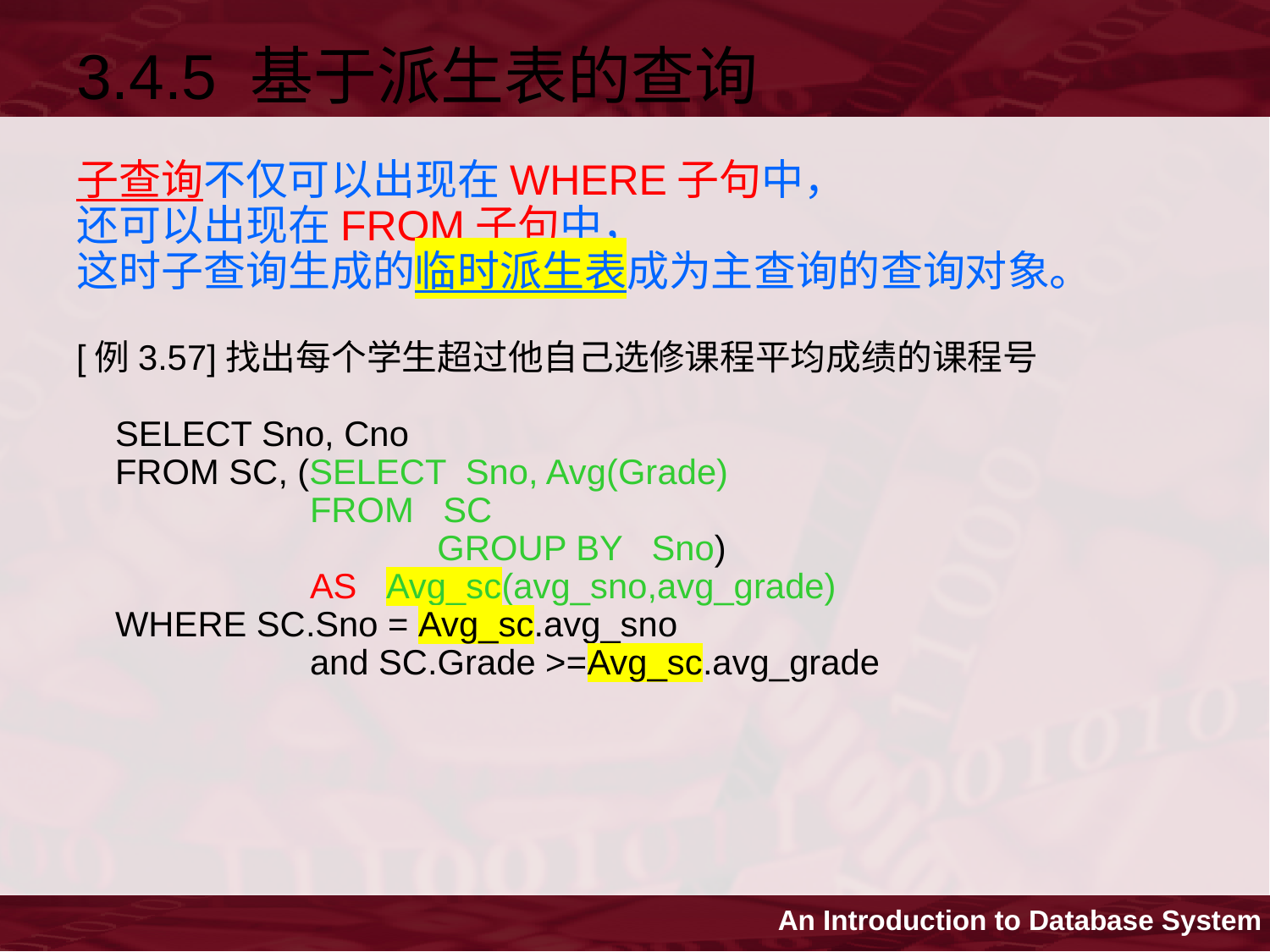

3.4.5 基于派生表的查询
子查询不仅可以出现在WHERE子句中，
还可以出现在FROM子句中，
这时子查询生成的临时派生表成为主查询的查询对象。

[例3.57]找出每个学生超过他自己选修课程平均成绩的课程号

    SELECT Sno, Cno
    FROM SC, (SELECT  Sno, Avg(Grade)
                        FROM   SC
    		           GROUP BY   Sno)
                        AS   Avg_sc(avg_sno,avg_grade)
    WHERE SC.Sno = Avg_sc.avg_sno
                        and SC.Grade >=Avg_sc.avg_grade